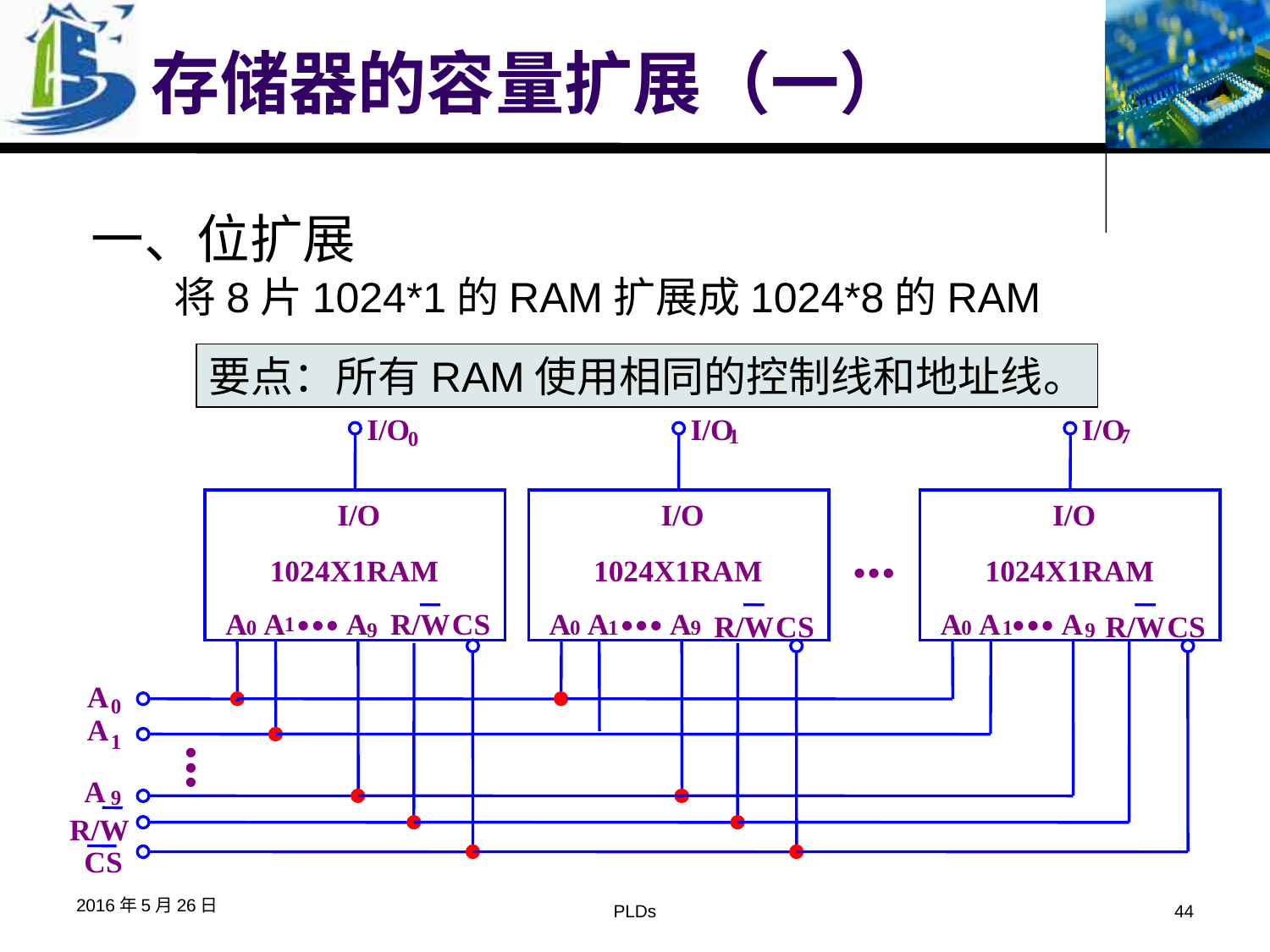

# 存储器的容量扩展（一）
一、位扩展
将8片1024*1的RAM扩展成1024*8的RAM
要点：所有RAM使用相同的控制线和地址线。

I/O
I/O
I/O

1

7
0

I/O
I/O
I/O
...
1024X1RAM
1024X1RAM
1024X1RAM
...
...
...
A
A
A
R/W

CS
A
A
A

A
A
A

R/W
CS
R/W
CS
1
0
0
1
9
0
1
9
9

A
0

A
1

...

A
9

R/W

CS

2016年5月26日
PLDs
44